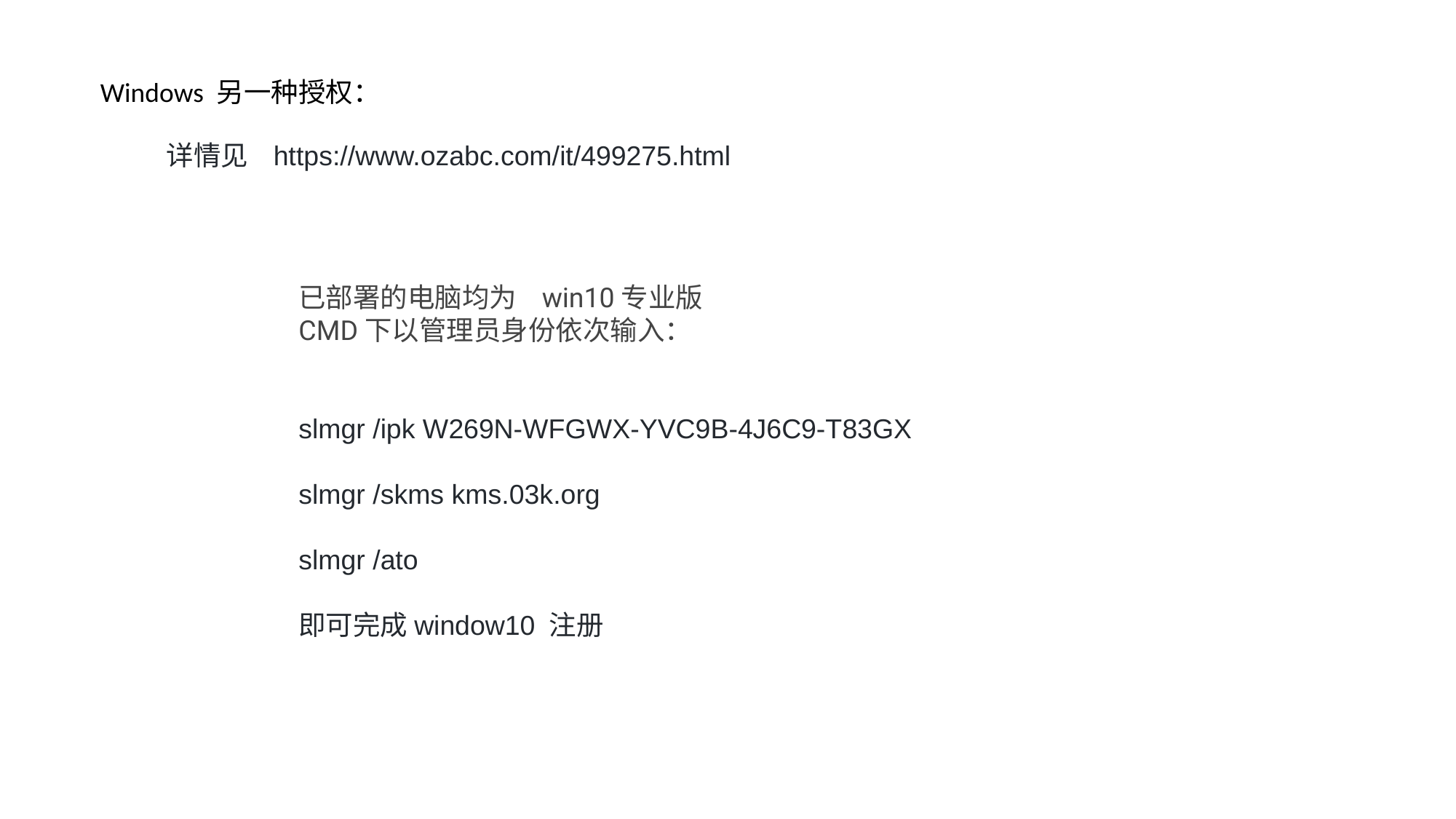

Windows 另一种授权：

详情见   https://www.ozabc.com/it/499275.html
已部署的电脑均为   win10专业版
CMD下以管理员身份依次输入：

slmgr /ipk W269N-WFGWX-YVC9B-4J6C9-T83GX

slmgr /skms kms.03k.org

slmgr /ato

即可完成window10 注册